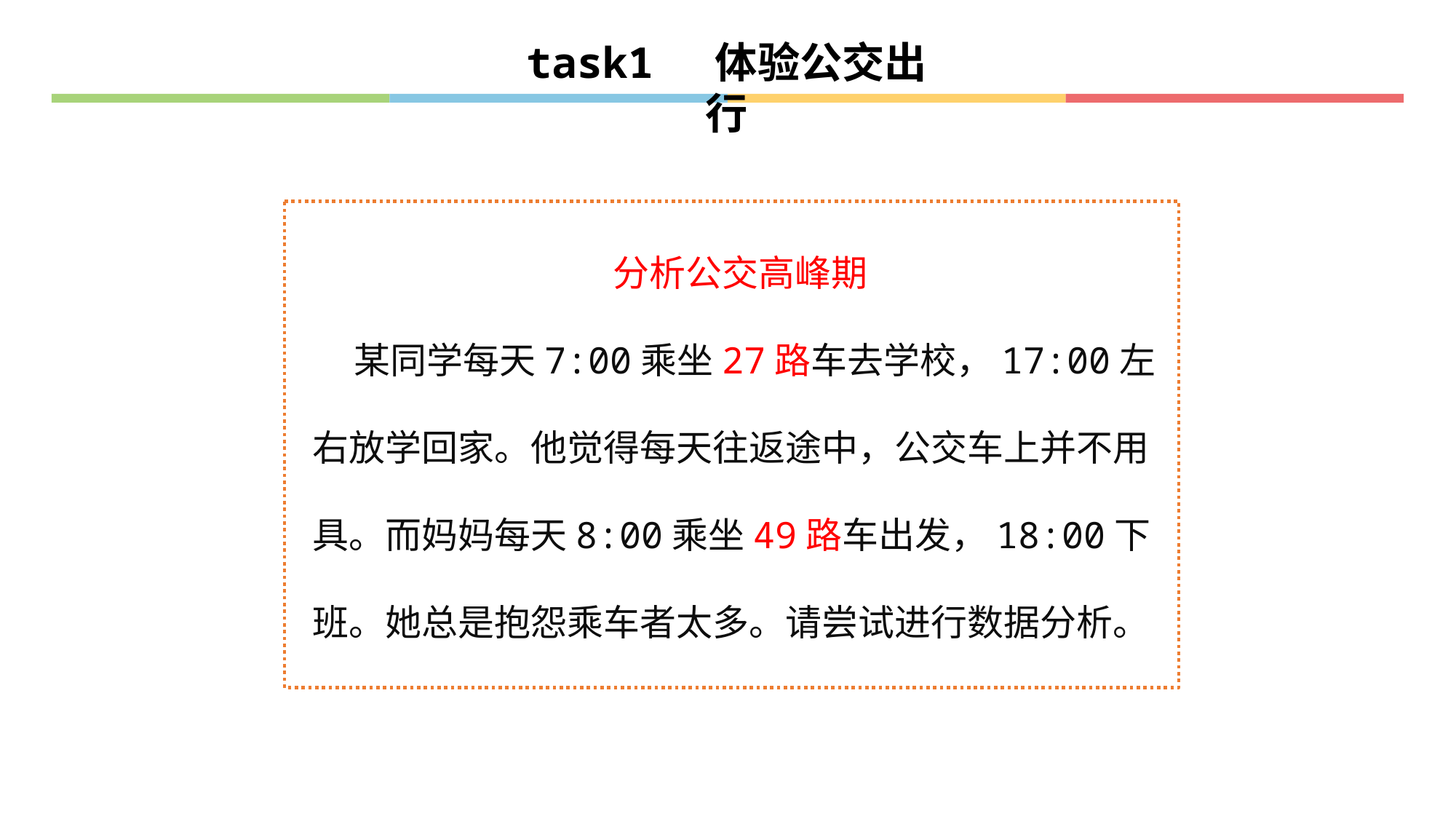

task1  体验公交出行
分析公交高峰期
    某同学每天7:00乘坐27路车去学校，17:00左右放学回家。他觉得每天往返途中，公交车上并不用具。而妈妈每天8:00乘坐49路车出发，18:00下班。她总是抱怨乘车者太多。请尝试进行数据分析。